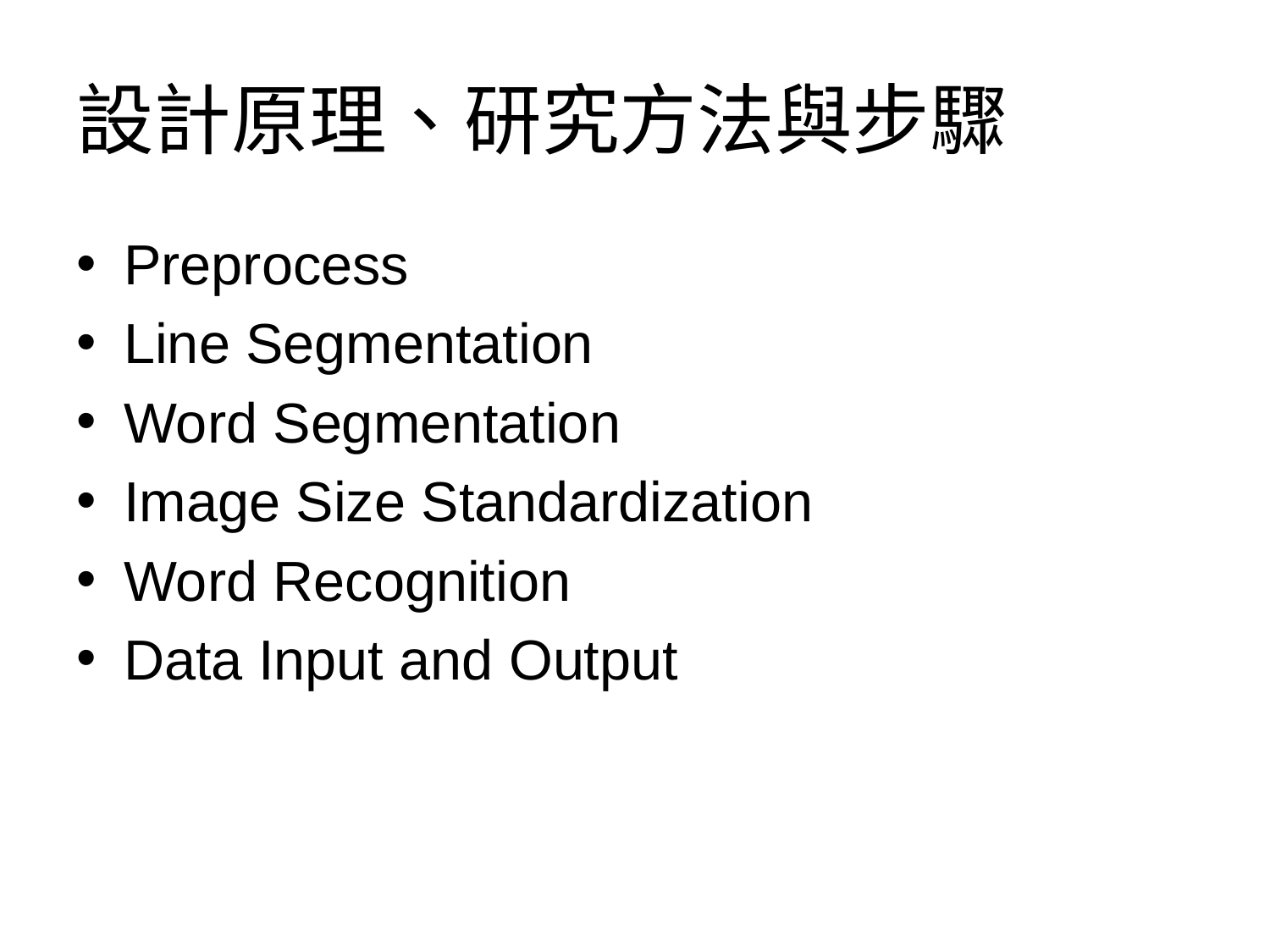

# 設計原理、研究方法與步驟
Preprocess
Line Segmentation
Word Segmentation
Image Size Standardization
Word Recognition
Data Input and Output